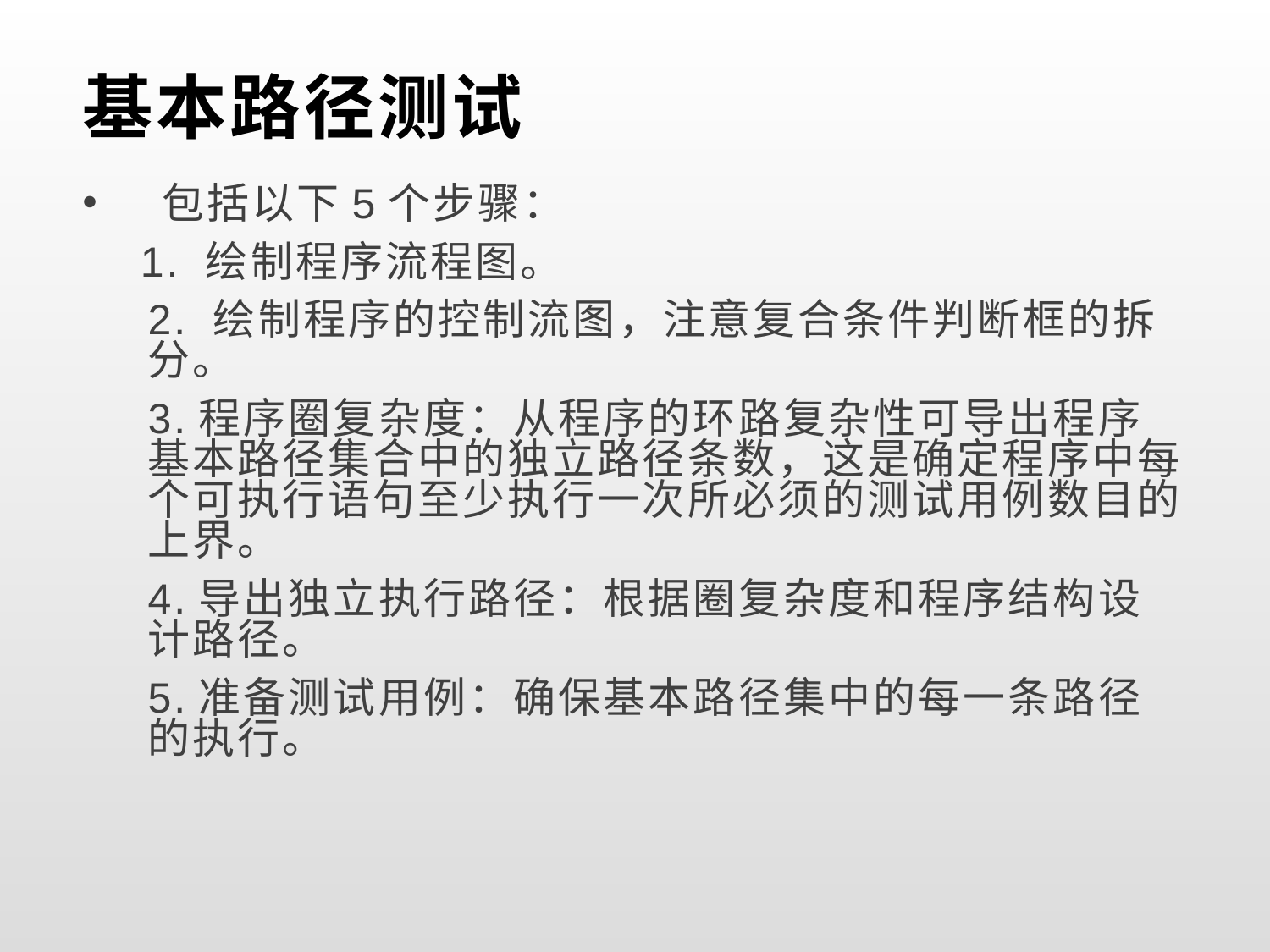

# 基本路径测试
包括以下5个步骤：
    1. 绘制程序流程图。
2. 绘制程序的控制流图，注意复合条件判断框的拆分。
3.程序圈复杂度：从程序的环路复杂性可导出程序基本路径集合中的独立路径条数，这是确定程序中每个可执行语句至少执行一次所必须的测试用例数目的上界。
4.导出独立执行路径：根据圈复杂度和程序结构设计路径。
5.准备测试用例：确保基本路径集中的每一条路径的执行。